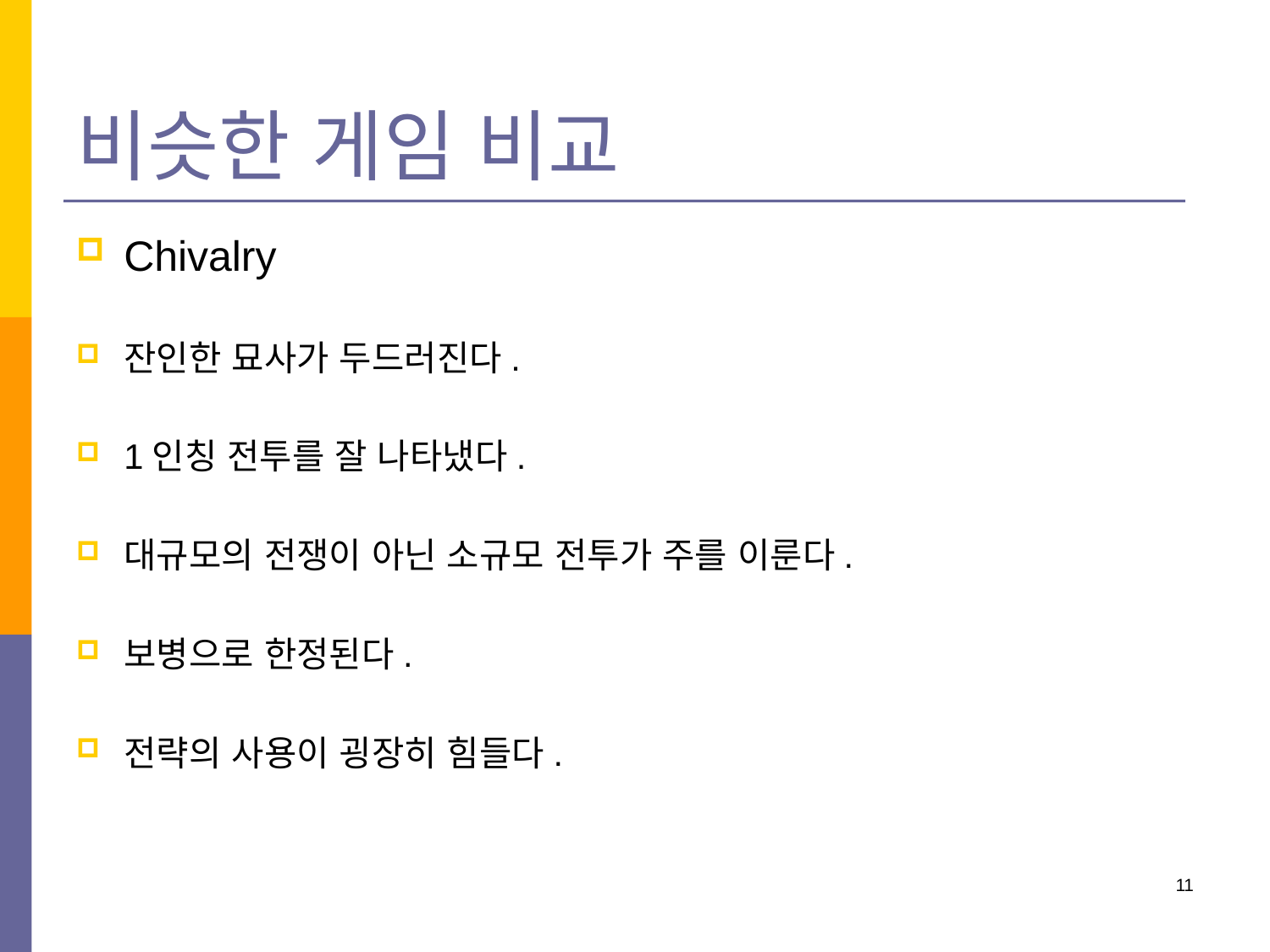

# 비슷한 게임 비교
Chivalry

잔인한 묘사가 두드러진다.

1인칭 전투를 잘 나타냈다.

대규모의 전쟁이 아닌 소규모 전투가 주를 이룬다.

보병으로 한정된다.

전략의 사용이 굉장히 힘들다.
11